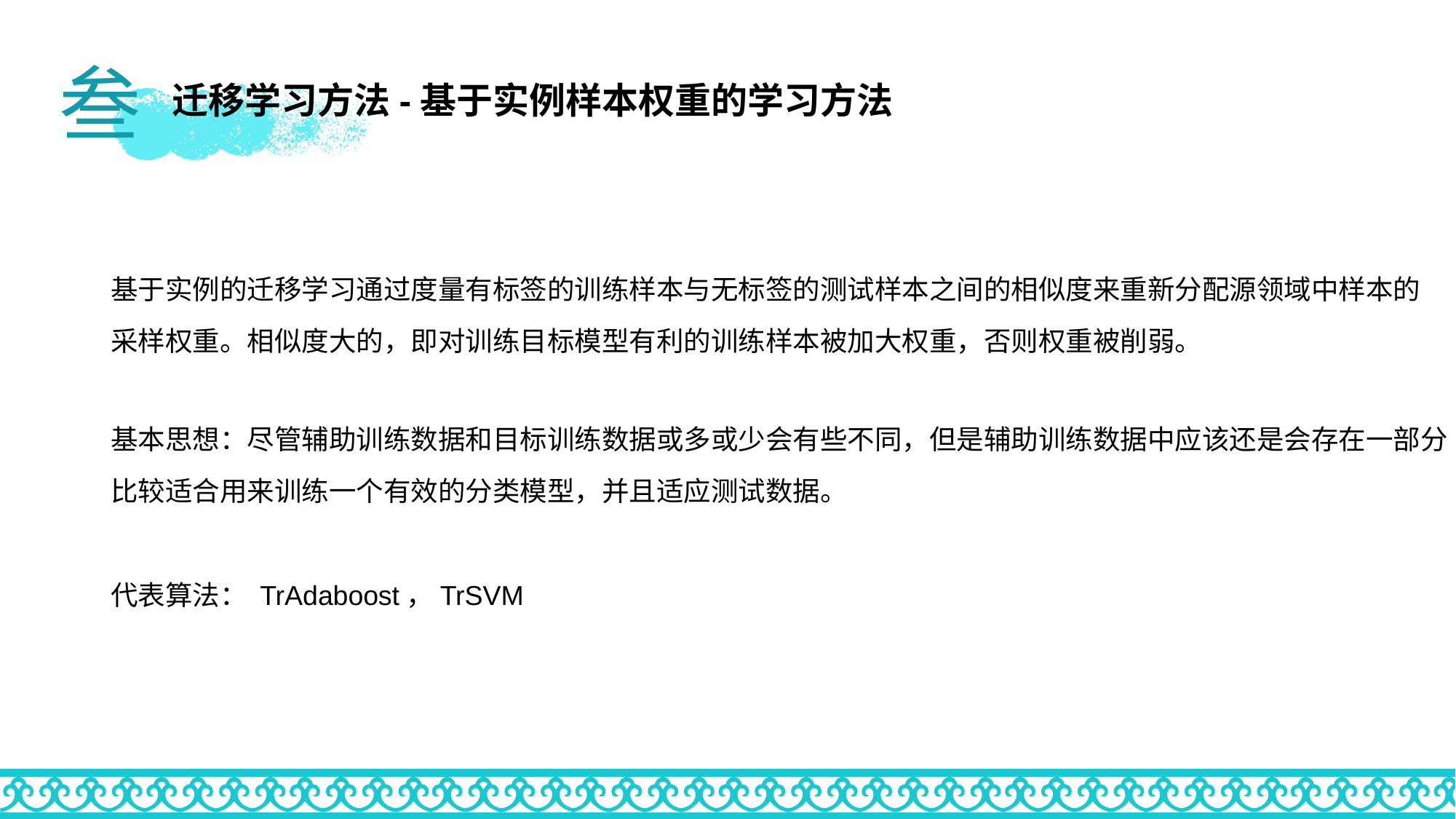

叁
迁移学习方法-基于实例样本权重的学习方法
基于实例的迁移学习通过度量有标签的训练样本与无标签的测试样本之间的相似度来重新分配源领域中样本的
采样权重。相似度大的，即对训练目标模型有利的训练样本被加大权重，否则权重被削弱。

基本思想：尽管辅助训练数据和目标训练数据或多或少会有些不同，但是辅助训练数据中应该还是会存在一部分
比较适合用来训练一个有效的分类模型，并且适应测试数据。

代表算法： TrAdaboost，TrSVM